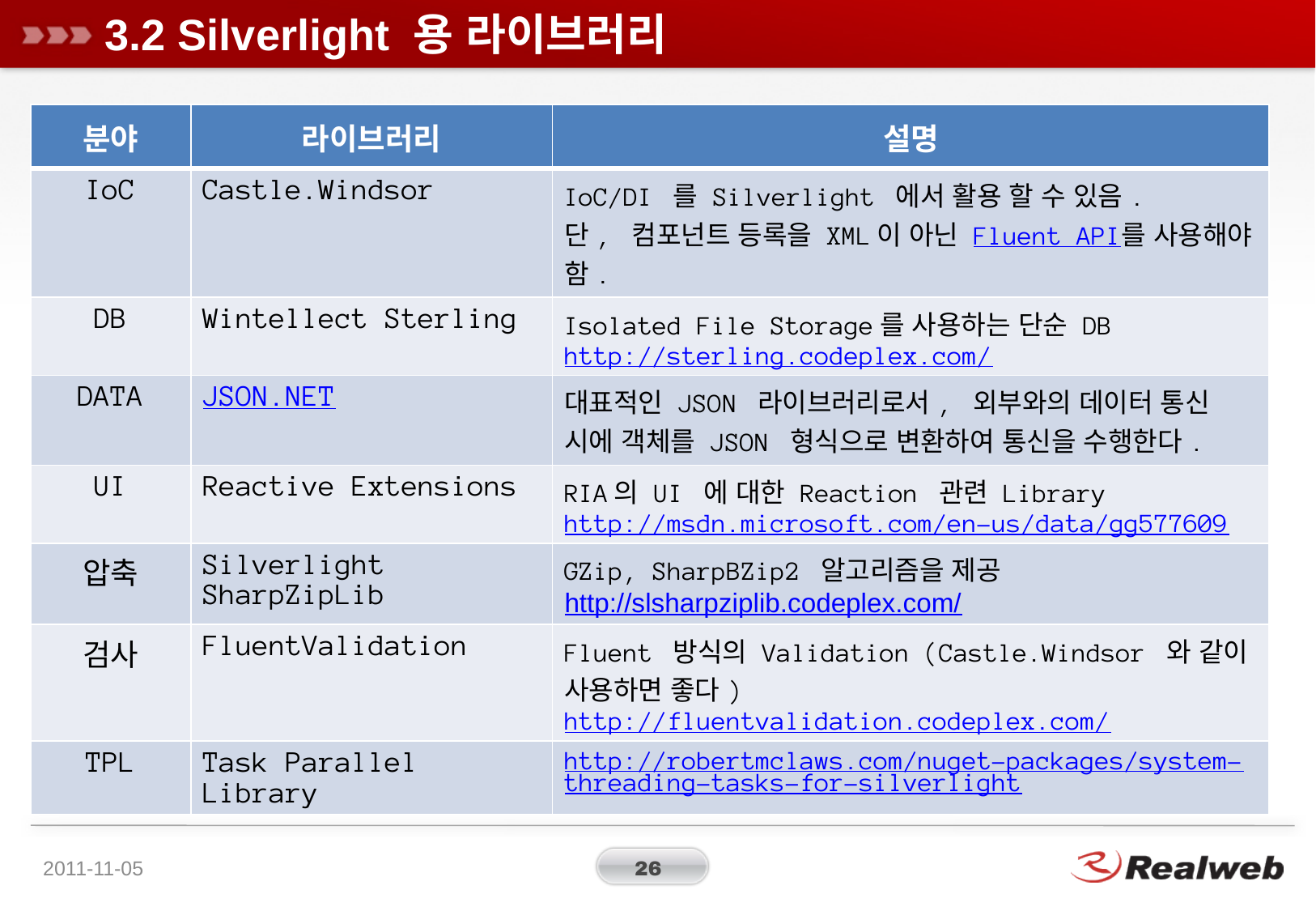

# 3.2 Silverlight 용 라이브러리
| 분야 | 라이브러리 | 설명 |
| --- | --- | --- |
| IoC | Castle.Windsor | IoC/DI 를 Silverlight 에서 활용 할 수 있음. 단, 컴포넌트 등록을 XML이 아닌 Fluent API를 사용해야 함. |
| DB | Wintellect Sterling | Isolated File Storage를 사용하는 단순 DB http://sterling.codeplex.com/ |
| DATA | JSON.NET | 대표적인 JSON 라이브러리로서, 외부와의 데이터 통신 시에 객체를 JSON 형식으로 변환하여 통신을 수행한다. |
| UI | Reactive Extensions | RIA의 UI 에 대한 Reaction 관련 Library http://msdn.microsoft.com/en-us/data/gg577609 |
| 압축 | Silverlight SharpZipLib | GZip, SharpBZip2 알고리즘을 제공 http://slsharpziplib.codeplex.com/ |
| 검사 | FluentValidation | Fluent 방식의 Validation (Castle.Windsor 와 같이 사용하면 좋다) http://fluentvalidation.codeplex.com/ |
| TPL | Task Parallel Library | http://robertmclaws.com/nuget-packages/system-threading-tasks-for-silverlight |
2011-11-05
26